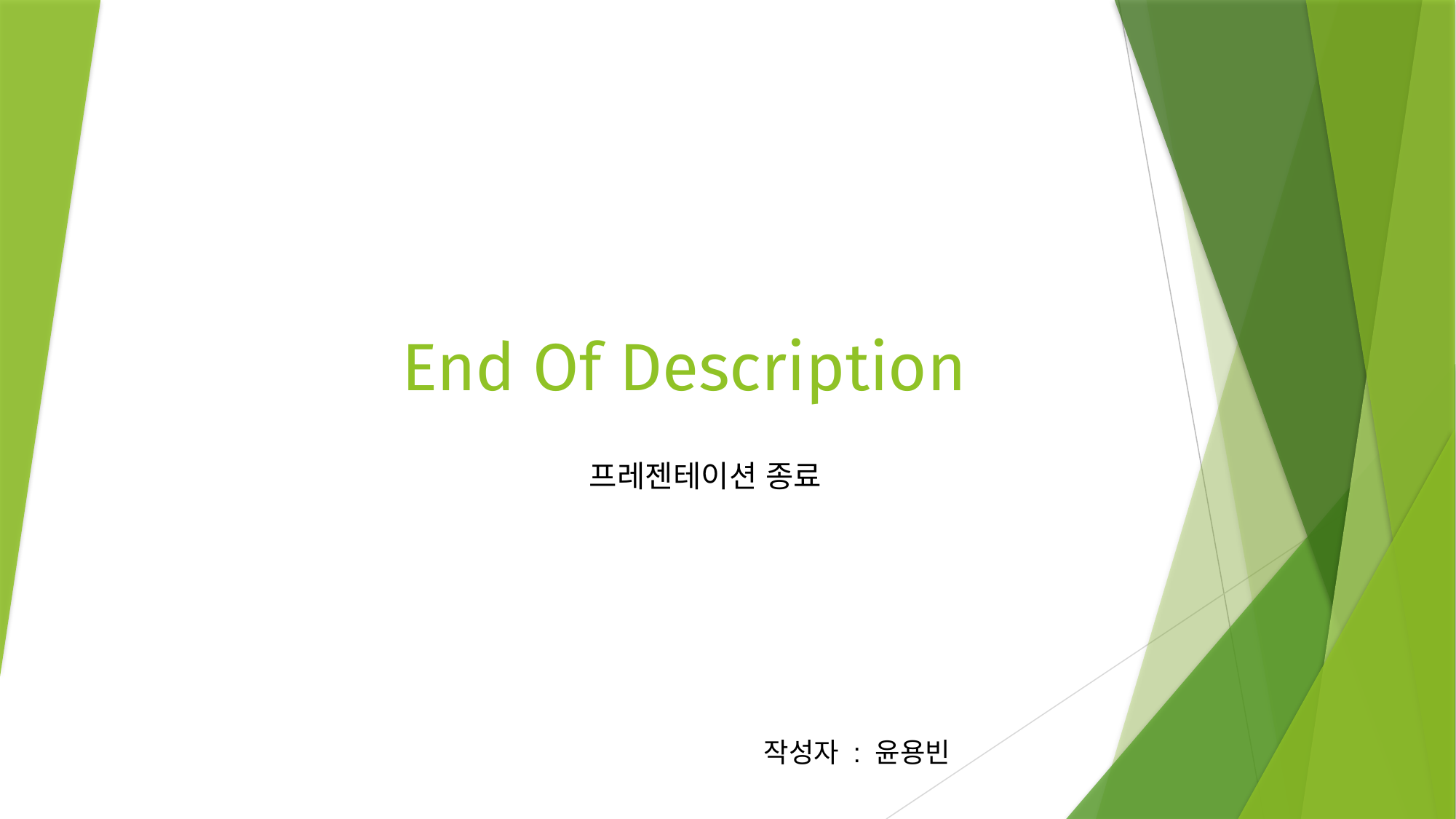

# End Of Description
프레젠테이션 종료
작성자 : 윤용빈